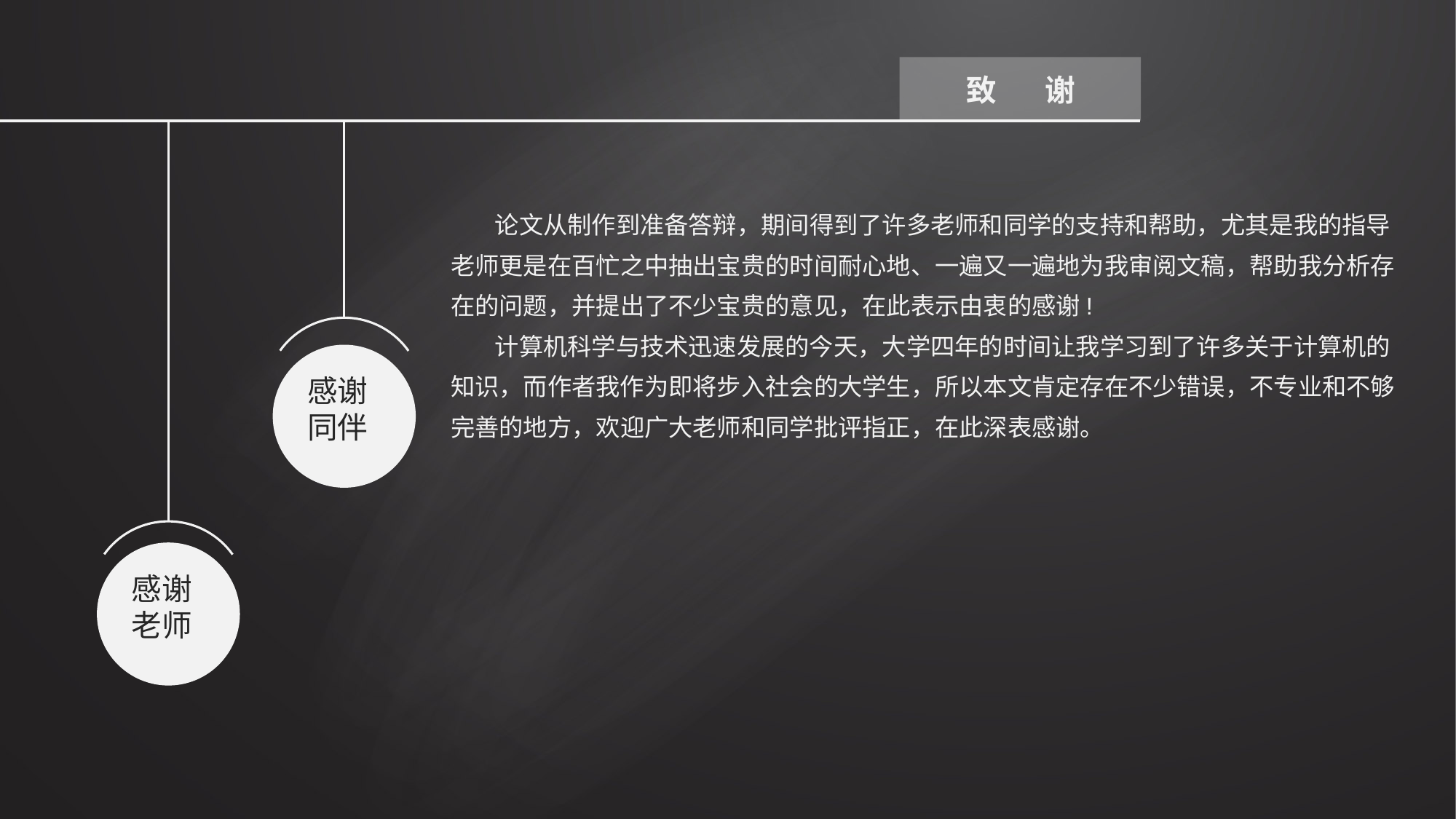

致       谢

感谢
同伴

感谢
老师
       论文从制作到准备答辩，期间得到了许多老师和同学的支持和帮助，尤其是我的指导老师更是在百忙之中抽出宝贵的时间耐心地、一遍又一遍地为我审阅文稿，帮助我分析存在的问题，并提出了不少宝贵的意见，在此表示由衷的感谢!
       计算机科学与技术迅速发展的今天，大学四年的时间让我学习到了许多关于计算机的知识，而作者我作为即将步入社会的大学生，所以本文肯定存在不少错误，不专业和不够完善的地方，欢迎广大老师和同学批评指正，在此深表感谢。